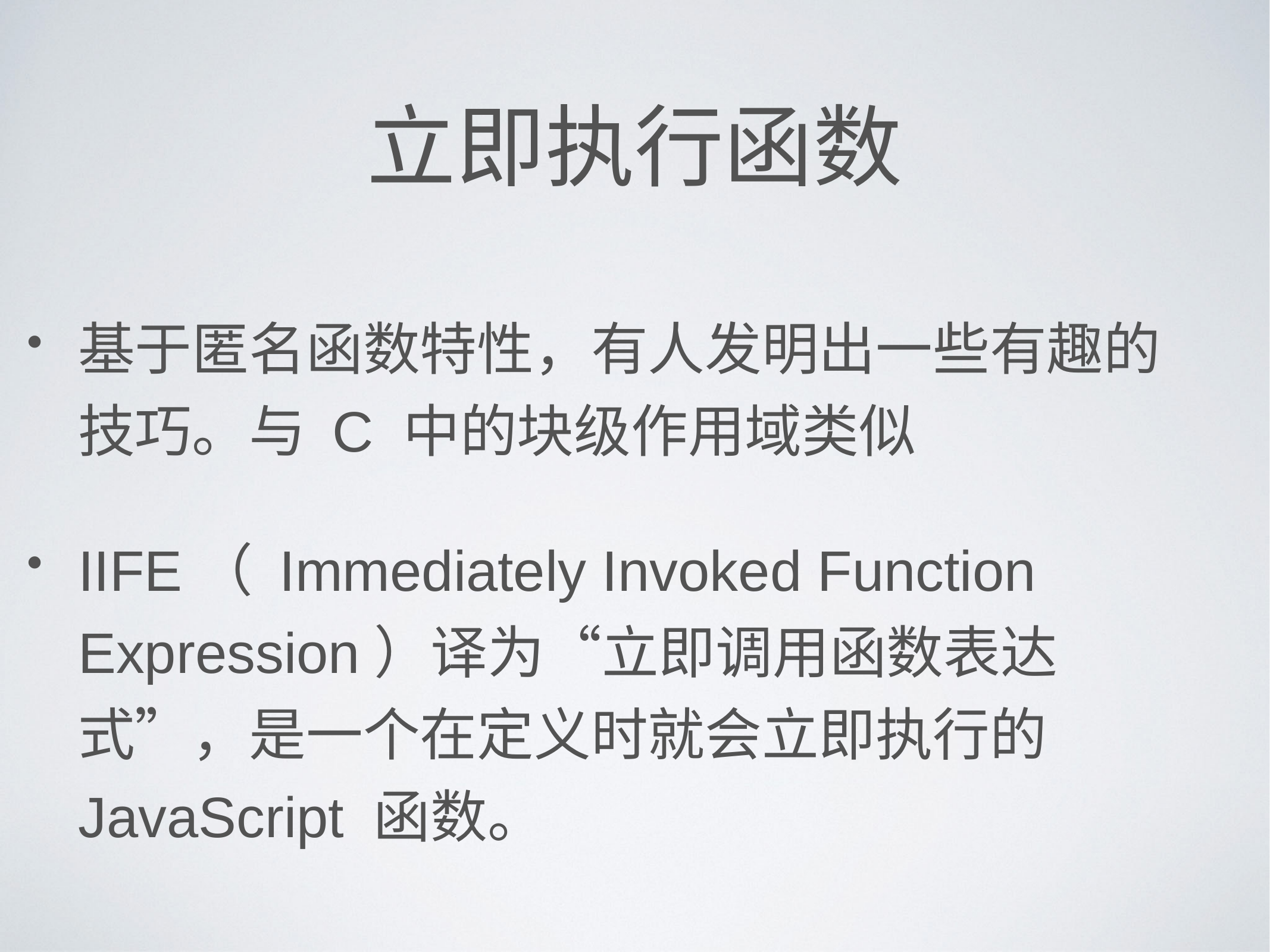

# 立即执行函数
基于匿名函数特性，有人发明出一些有趣的技巧。与 C 中的块级作用域类似
IIFE（ Immediately Invoked Function Expression）译为“立即调用函数表达式”，是一个在定义时就会立即执行的  JavaScript 函数。